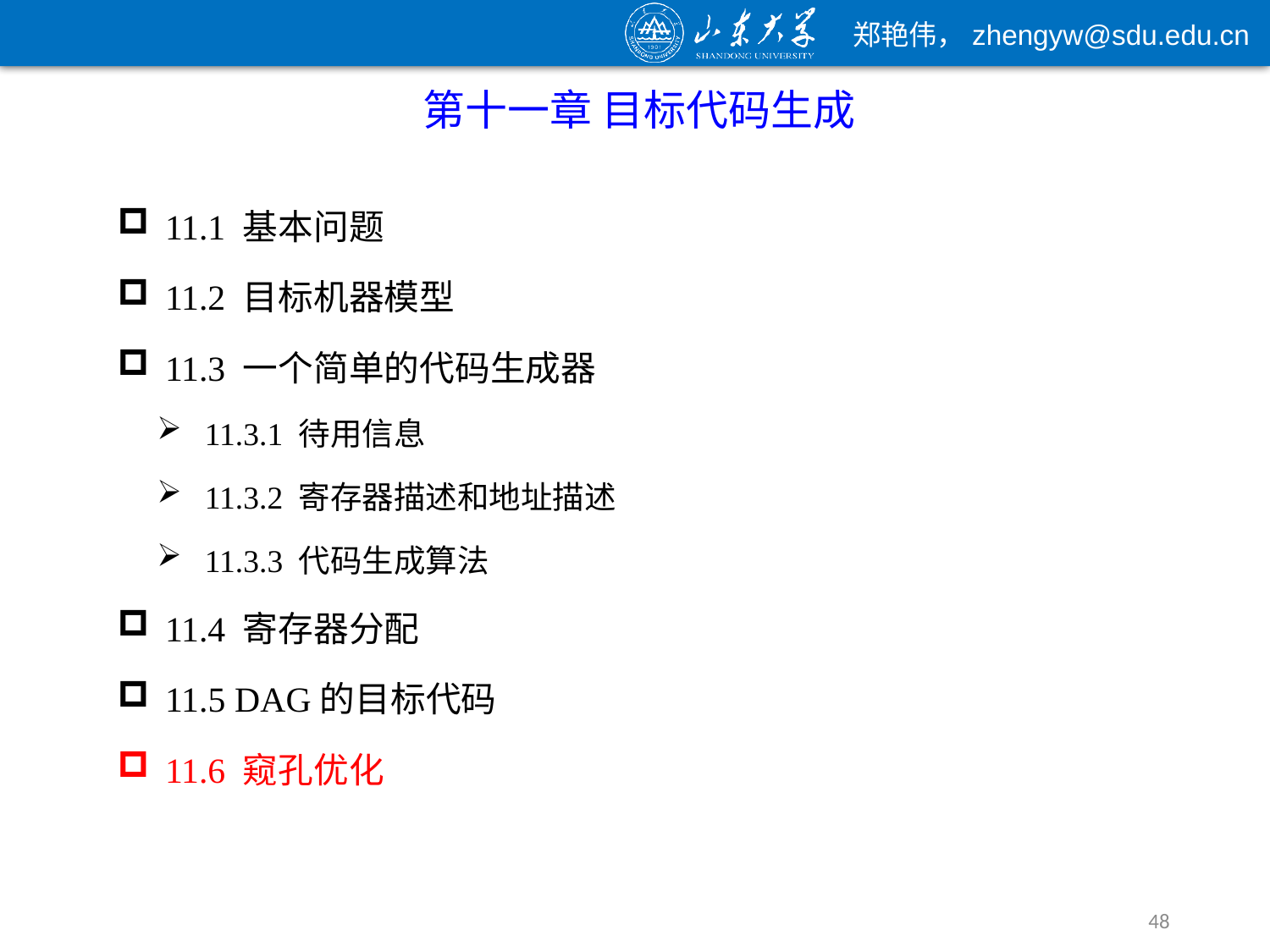

第十一章 目标代码生成
11.1 基本问题
11.2 目标机器模型
11.3 一个简单的代码生成器
11.3.1 待用信息
11.3.2 寄存器描述和地址描述
11.3.3 代码生成算法
11.4 寄存器分配
11.5 DAG的目标代码
11.6 窥孔优化
48